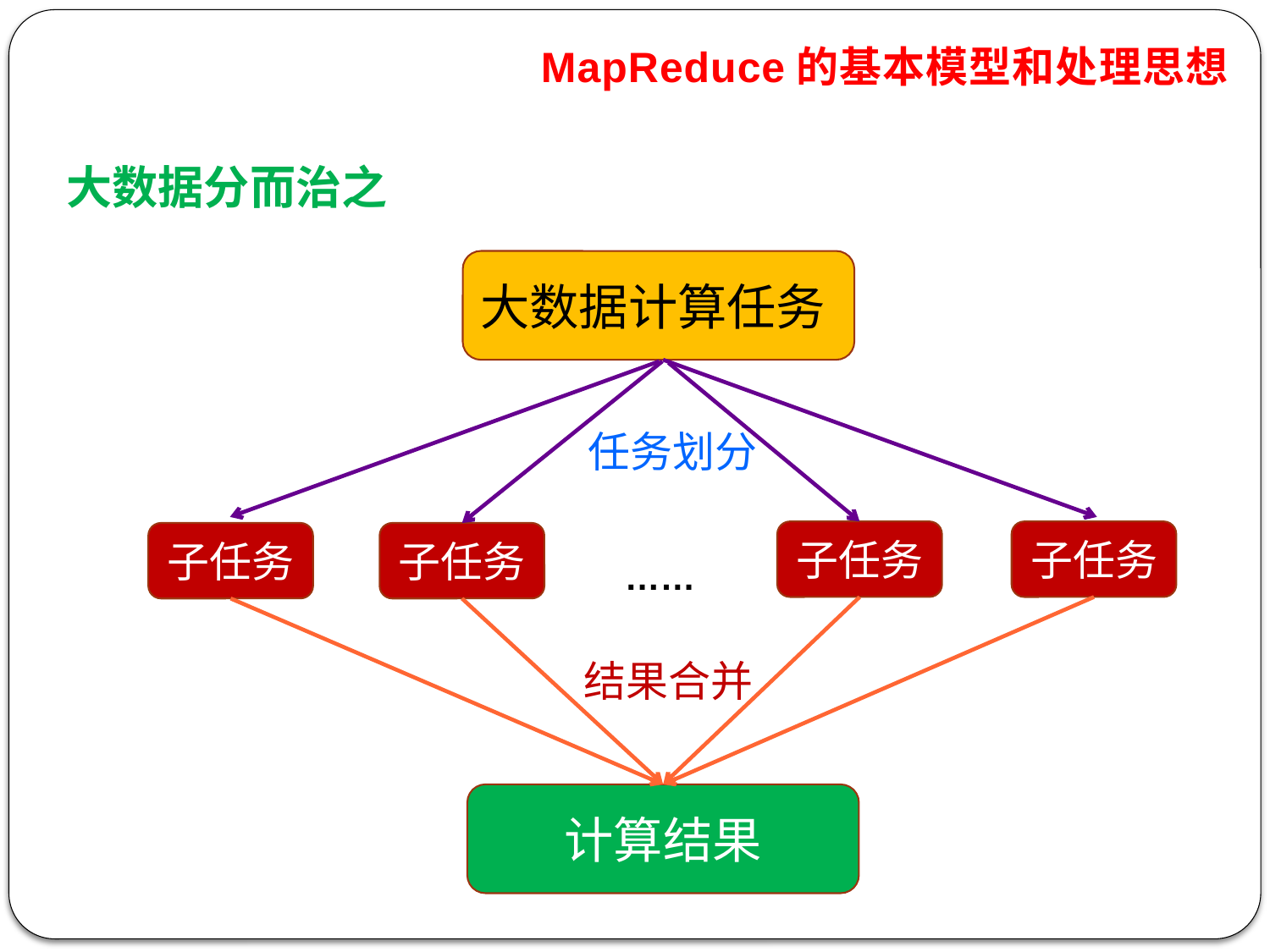

# MapReduce的基本模型和处理思想
大数据分而治之

大数据计算任务
任务划分
子任务
子任务
子任务
子任务
……
结果合并
计算结果